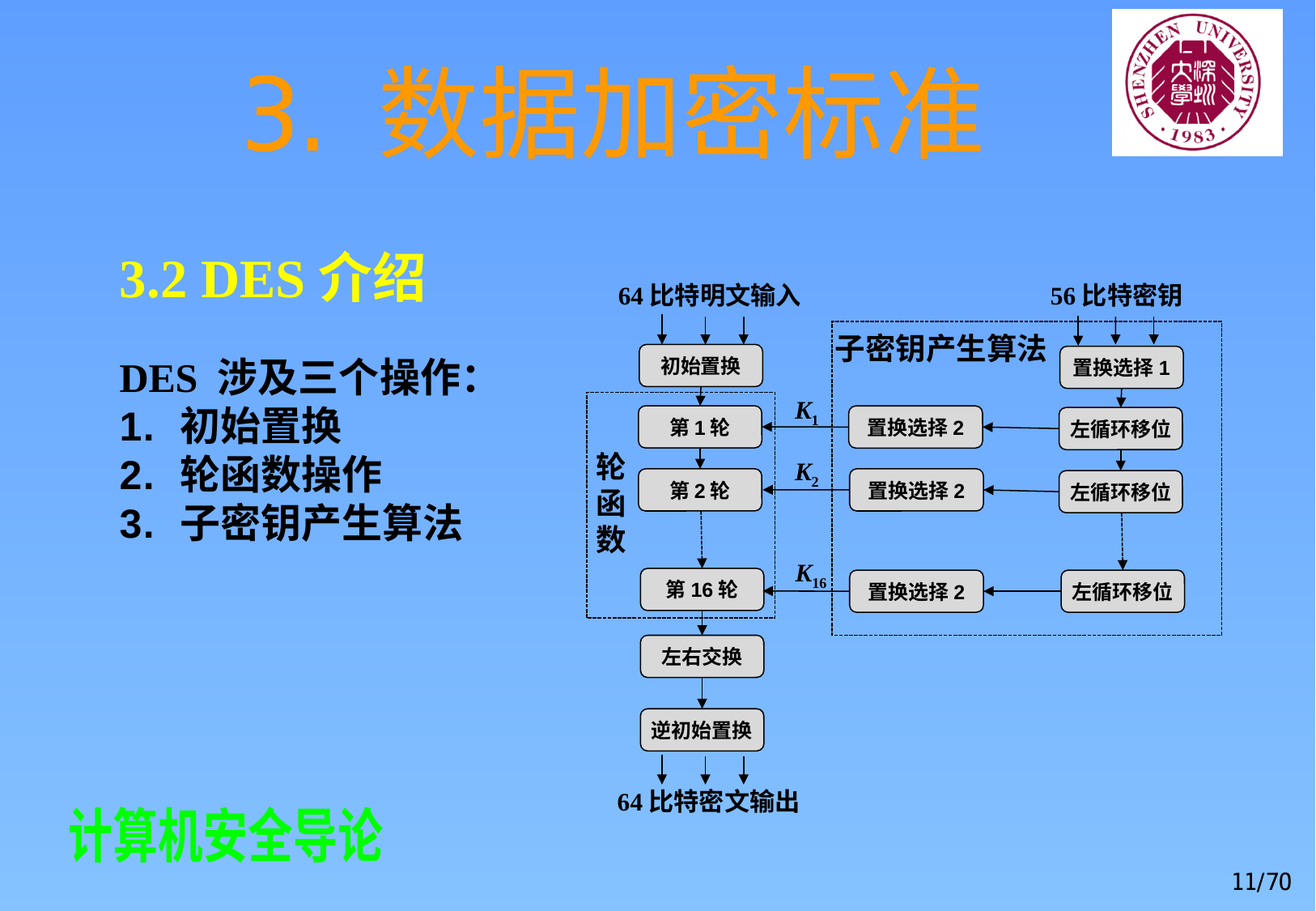

# 3. 数据加密标准
3.2 DES介绍
64比特明文输入
56比特密钥

子密钥产生算法
初始置换
DES 涉及三个操作：
初始置换
轮函数操作
子密钥产生算法
置换选择1
K1

第1轮
置换选择2
左循环移位
轮
函
数
K2
第2轮
置换选择2
左循环移位
K16
第16轮
置换选择2
左循环移位
左右交换
逆初始置换
64比特密文输出
11/70